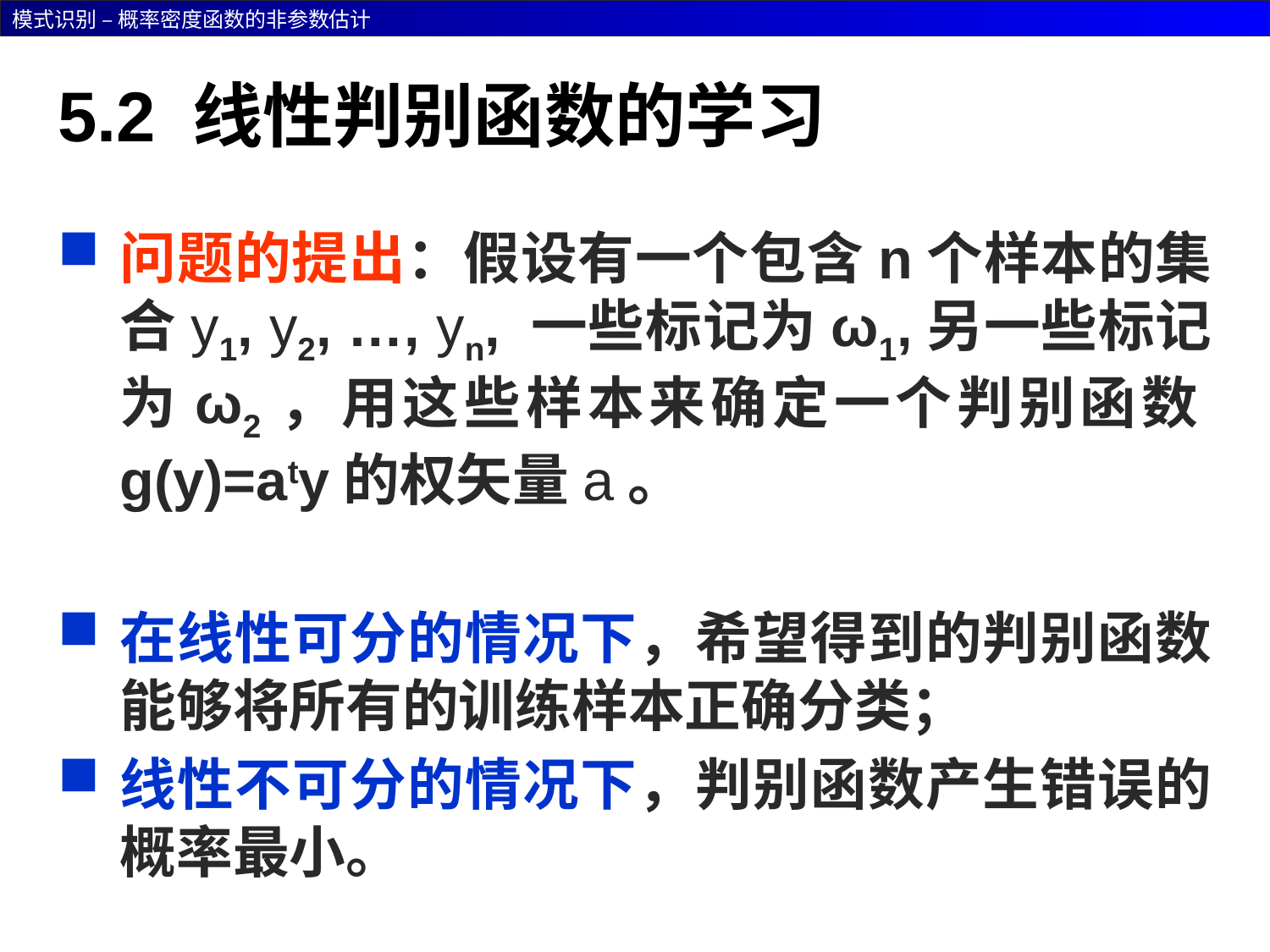

# 5.2 线性判别函数的学习
问题的提出：假设有一个包含n个样本的集合y1, y2, …, yn, 一些标记为ω1,另一些标记为ω2，用这些样本来确定一个判别函数g(y)=aty的权矢量a。

在线性可分的情况下，希望得到的判别函数能够将所有的训练样本正确分类；
线性不可分的情况下，判别函数产生错误的概率最小。